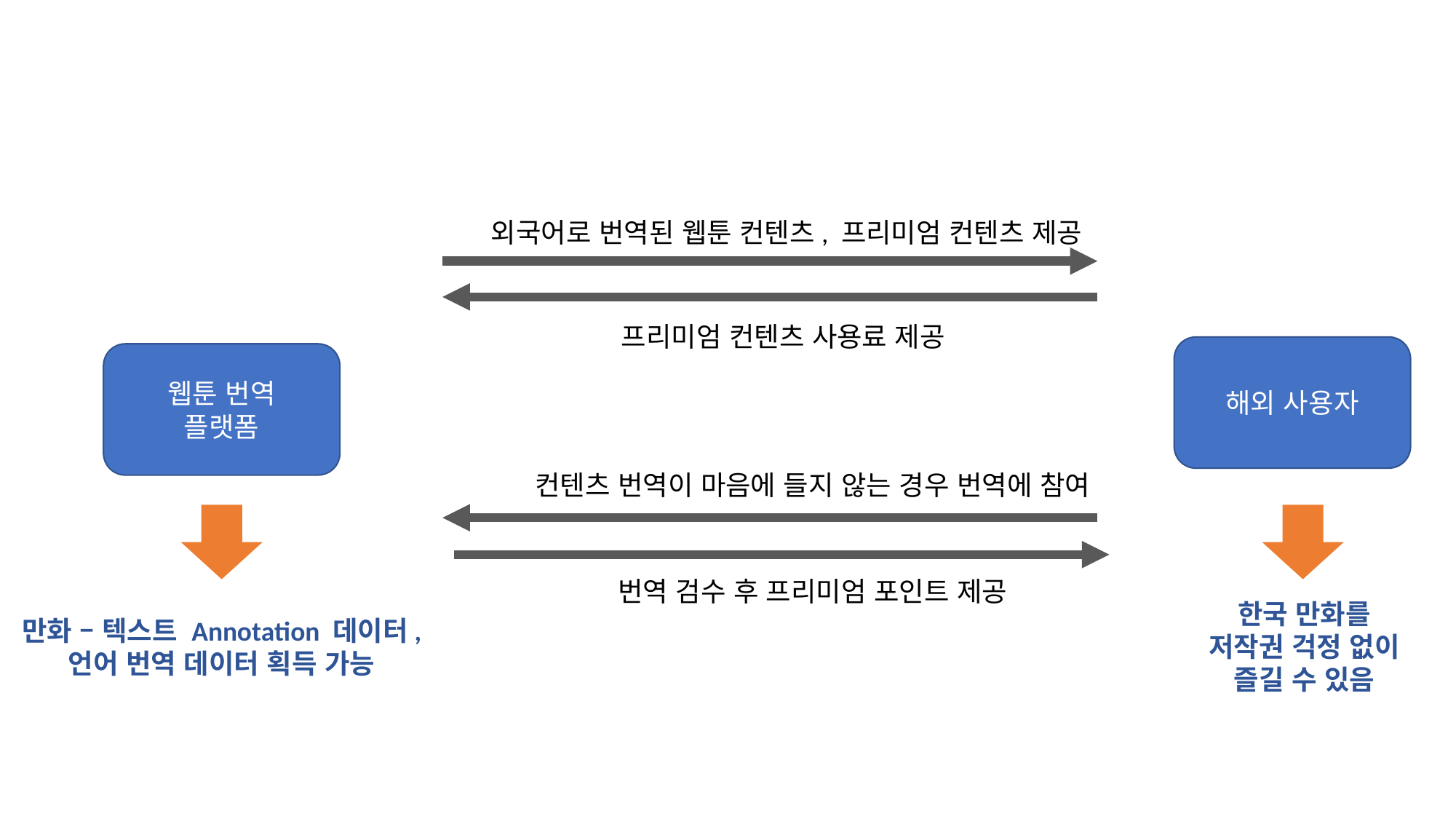

외국어로 번역된 웹툰 컨텐츠, 프리미엄 컨텐츠 제공
프리미엄 컨텐츠 사용료 제공
해외 사용자
웹툰 번역
플랫폼
컨텐츠 번역이 마음에 들지 않는 경우 번역에 참여

번역 검수 후 프리미엄 포인트 제공
한국 만화를
저작권 걱정 없이
즐길 수 있음
만화 – 텍스트 Annotation 데이터,
언어 번역 데이터 획득 가능